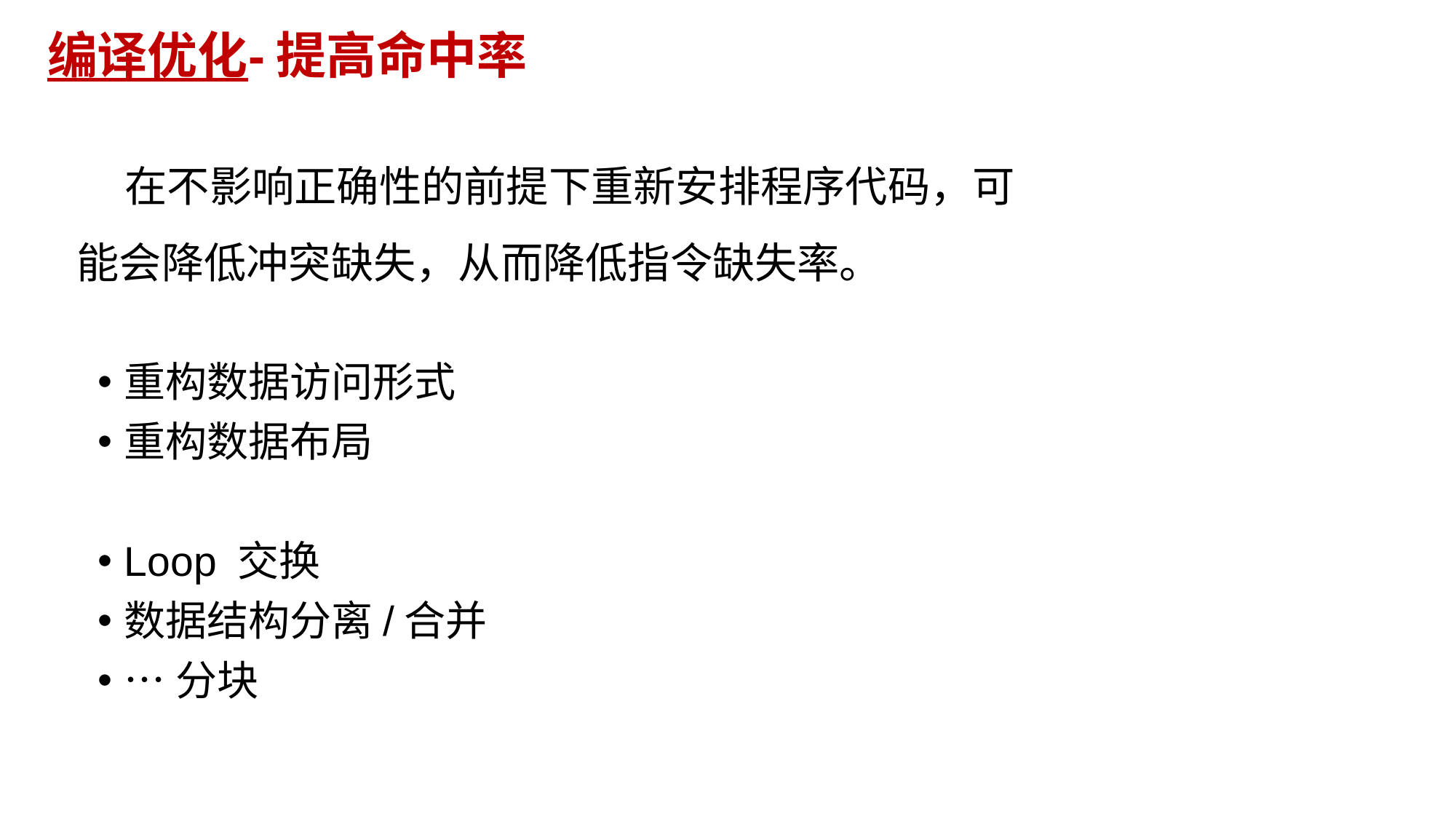

# 编译优化-提高命中率
    在不影响正确性的前提下重新安排程序代码，可能会降低冲突缺失，从而降低指令缺失率。
重构数据访问形式
重构数据布局

Loop 交换
数据结构分离/合并
…分块